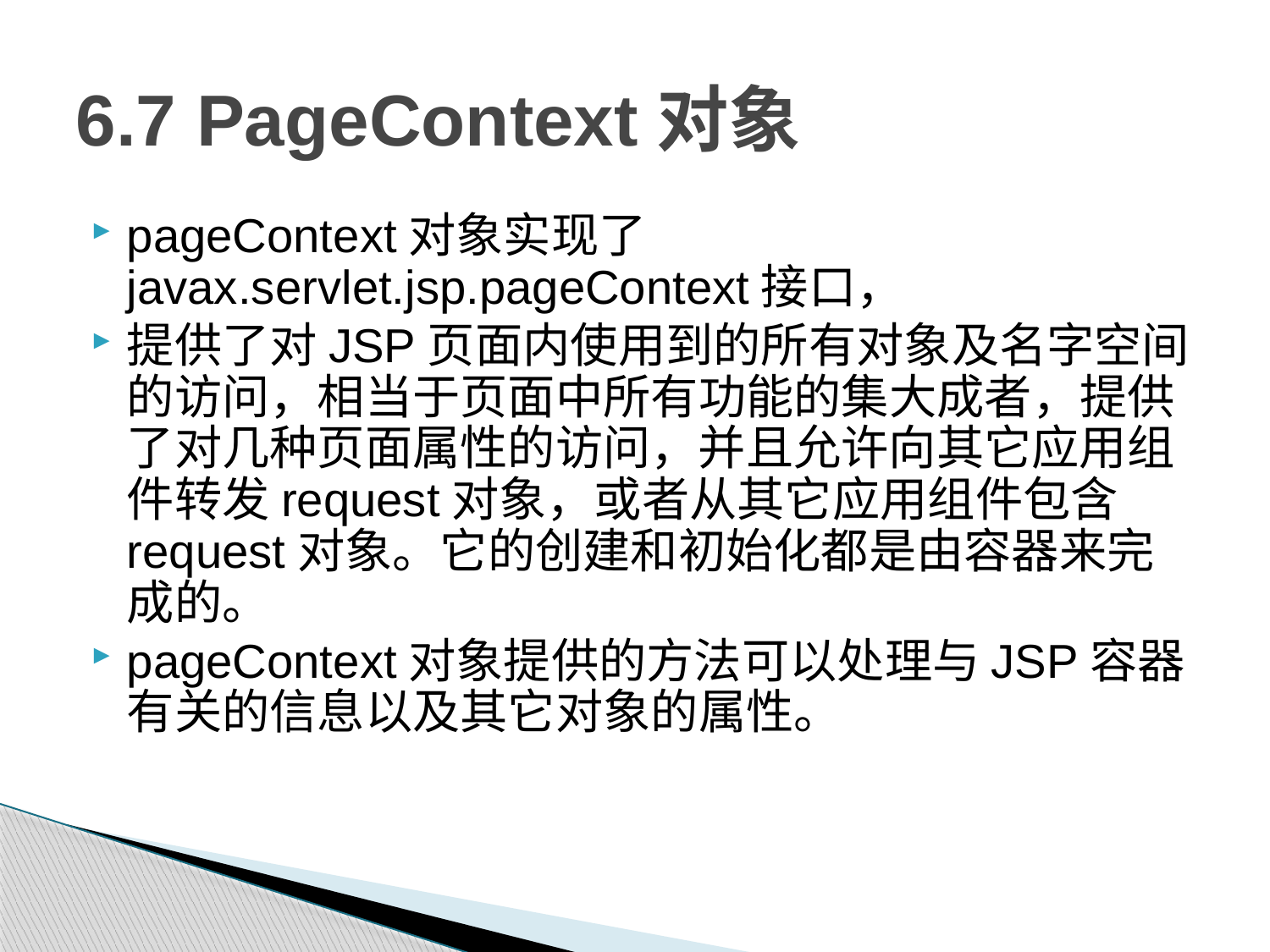

# 6.7 PageContext对象
pageContext对象实现了javax.servlet.jsp.pageContext接口，
提供了对JSP页面内使用到的所有对象及名字空间的访问，相当于页面中所有功能的集大成者，提供了对几种页面属性的访问，并且允许向其它应用组件转发request对象，或者从其它应用组件包含request对象。它的创建和初始化都是由容器来完成的。
pageContext对象提供的方法可以处理与JSP容器有关的信息以及其它对象的属性。